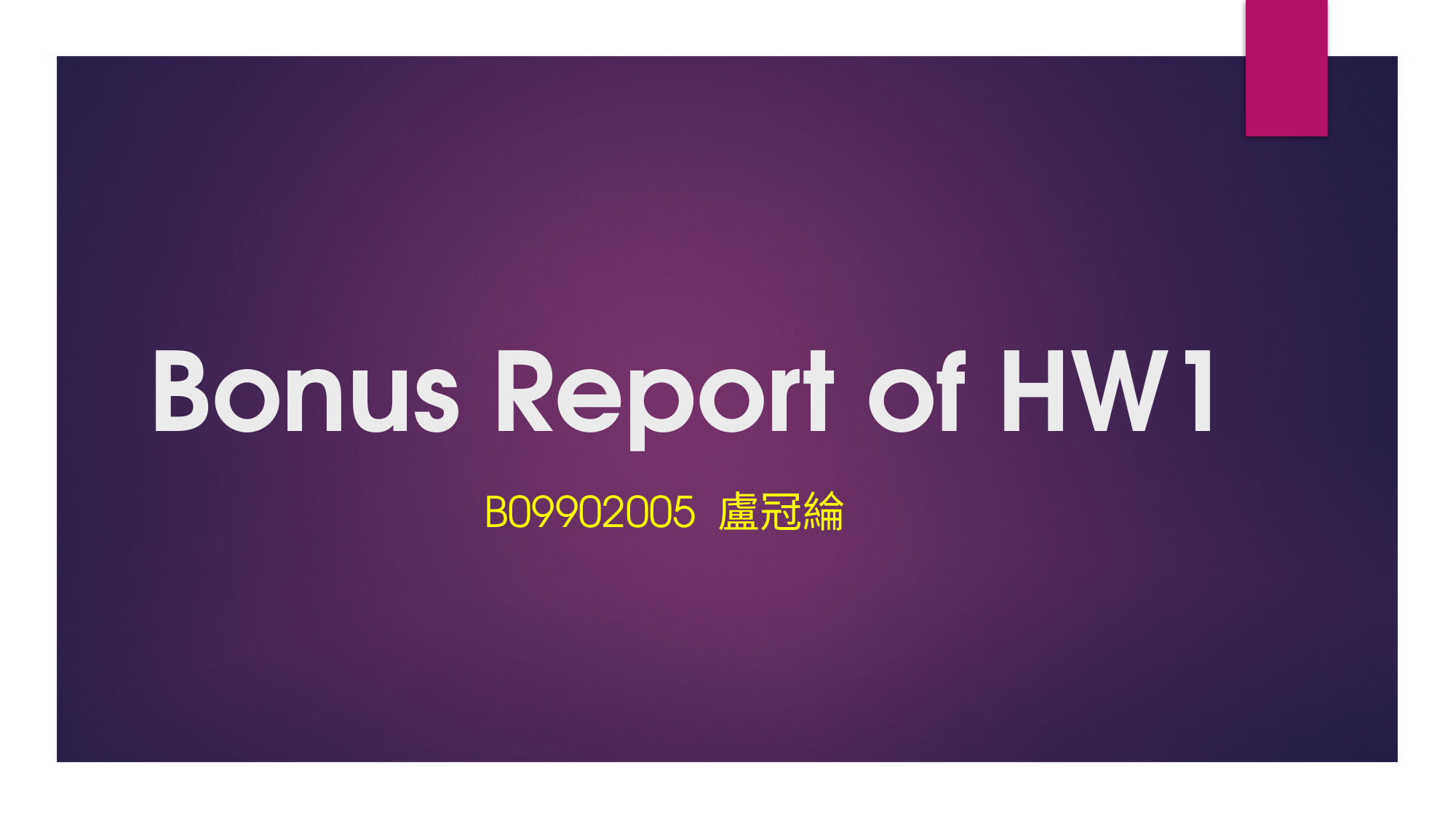

# Bonus Report of HW1
B09902005 盧冠綸